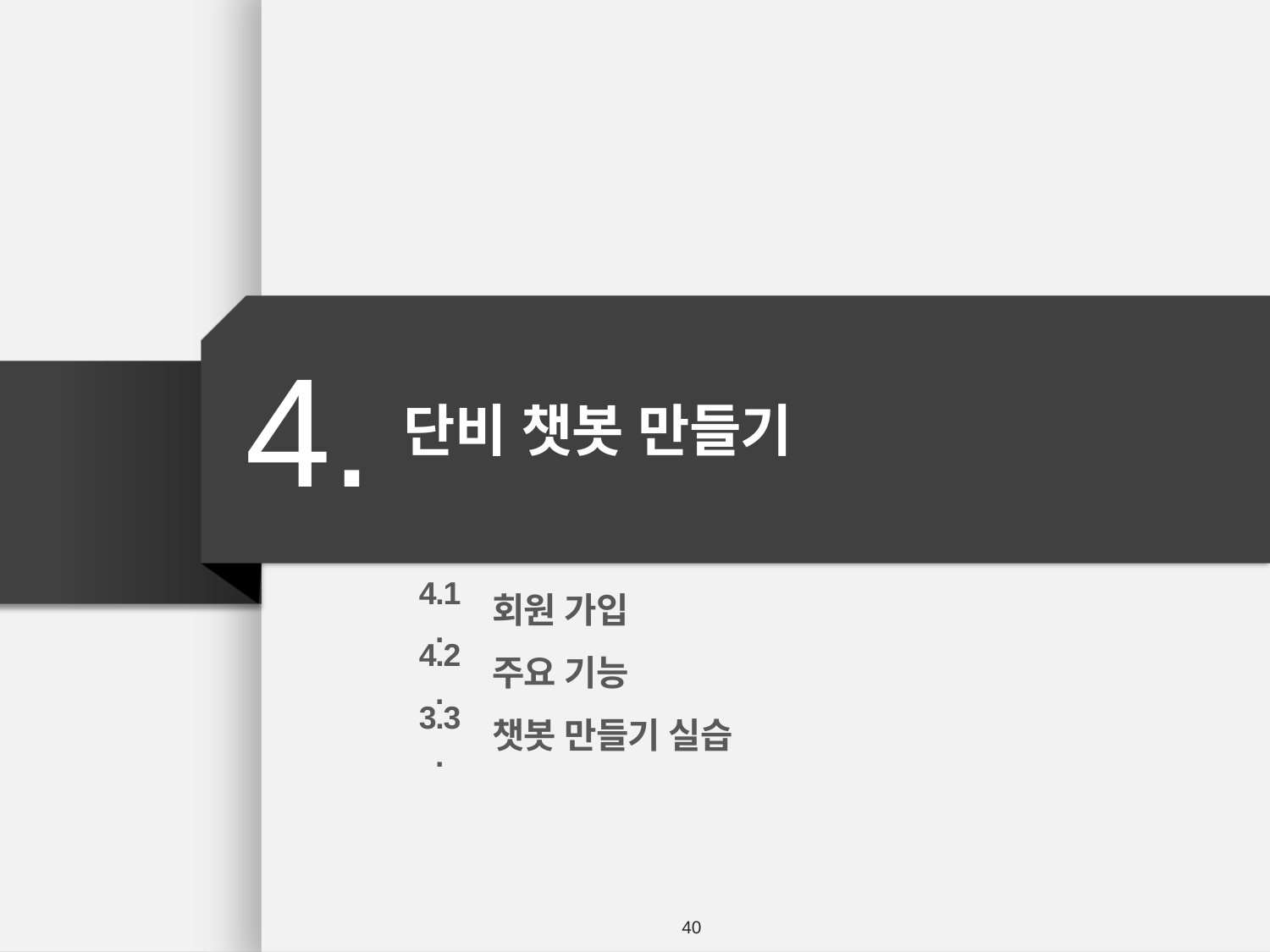

단비 챗봇 만들기
4.
회원 가입
4.1.
주요 기능
4.2.
챗봇 만들기 실습
3.3.
40